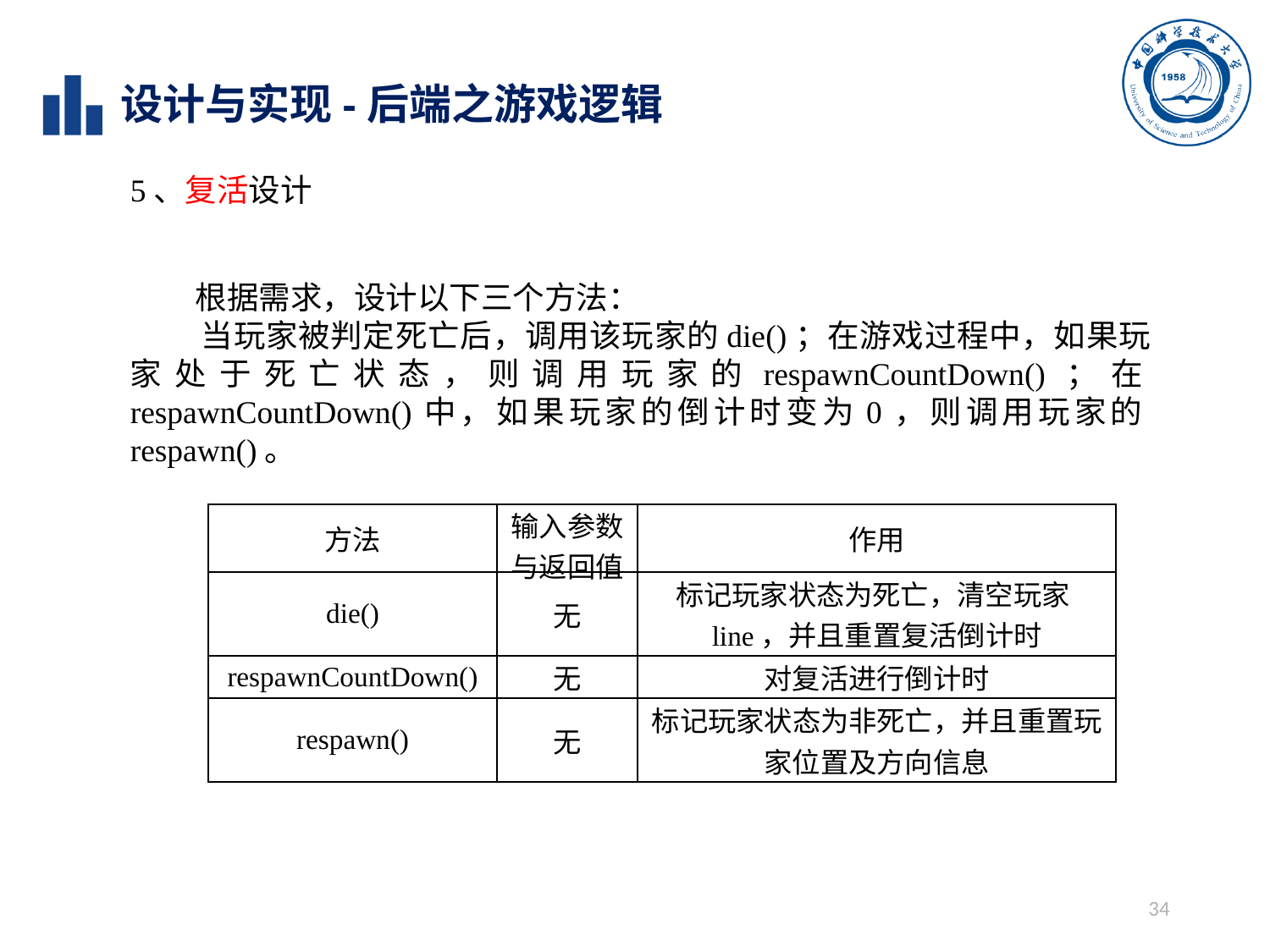

设计与实现-后端之游戏逻辑
5、复活设计
        根据需求，设计以下三个方法：
        当玩家被判定死亡后，调用该玩家的die()；在游戏过程中，如果玩家处于死亡状态，则调用玩家的respawnCountDown()；在respawnCountDown()中，如果玩家的倒计时变为0，则调用玩家的respawn()。

| 方法 | 输入参数与返回值 | 作用 |
| --- | --- | --- |
| die() | 无 | 标记玩家状态为死亡，清空玩家line，并且重置复活倒计时 |
| respawnCountDown() | 无 | 对复活进行倒计时 |
| respawn() | 无 | 标记玩家状态为非死亡，并且重置玩家位置及方向信息 |
34